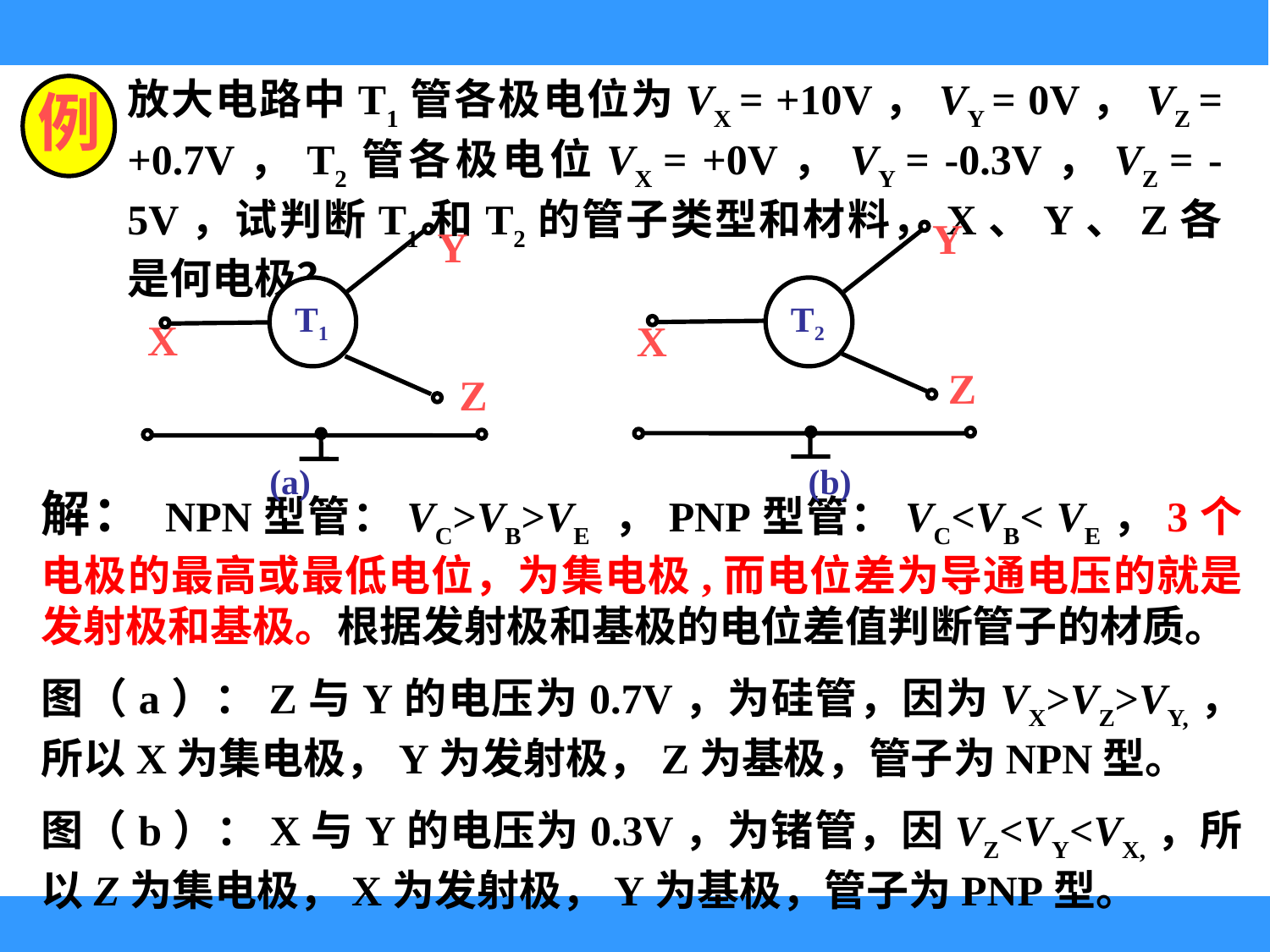

放大电路中T1管各极电位为VX = +10V，VY = 0V，VZ = +0.7V，T2管各极电位VX = +0V，VY = -0.3V，VZ = -5V，试判断T1和T2的管子类型和材料，X、Y、Z各是何电极？

例
Y
Y

T1
T2

X
X

Z

Z

                (a)                                                        (b)

解： NPN型管：VC>VB>VE ，PNP型管：VC<VB< VE，3个电极的最高或最低电位，为集电极,而电位差为导通电压的就是发射极和基极。根据发射极和基极的电位差值判断管子的材质。
图（a）：Z与Y的电压为0.7V，为硅管，因为VX>VZ>VY,，所以X为集电极，Y为发射极，Z为基极，管子为NPN型。
图（b）：X与Y的电压为0.3V，为锗管，因VZ<VY<VX,，所以Z为集电极，X为发射极，Y为基极，管子为PNP型。